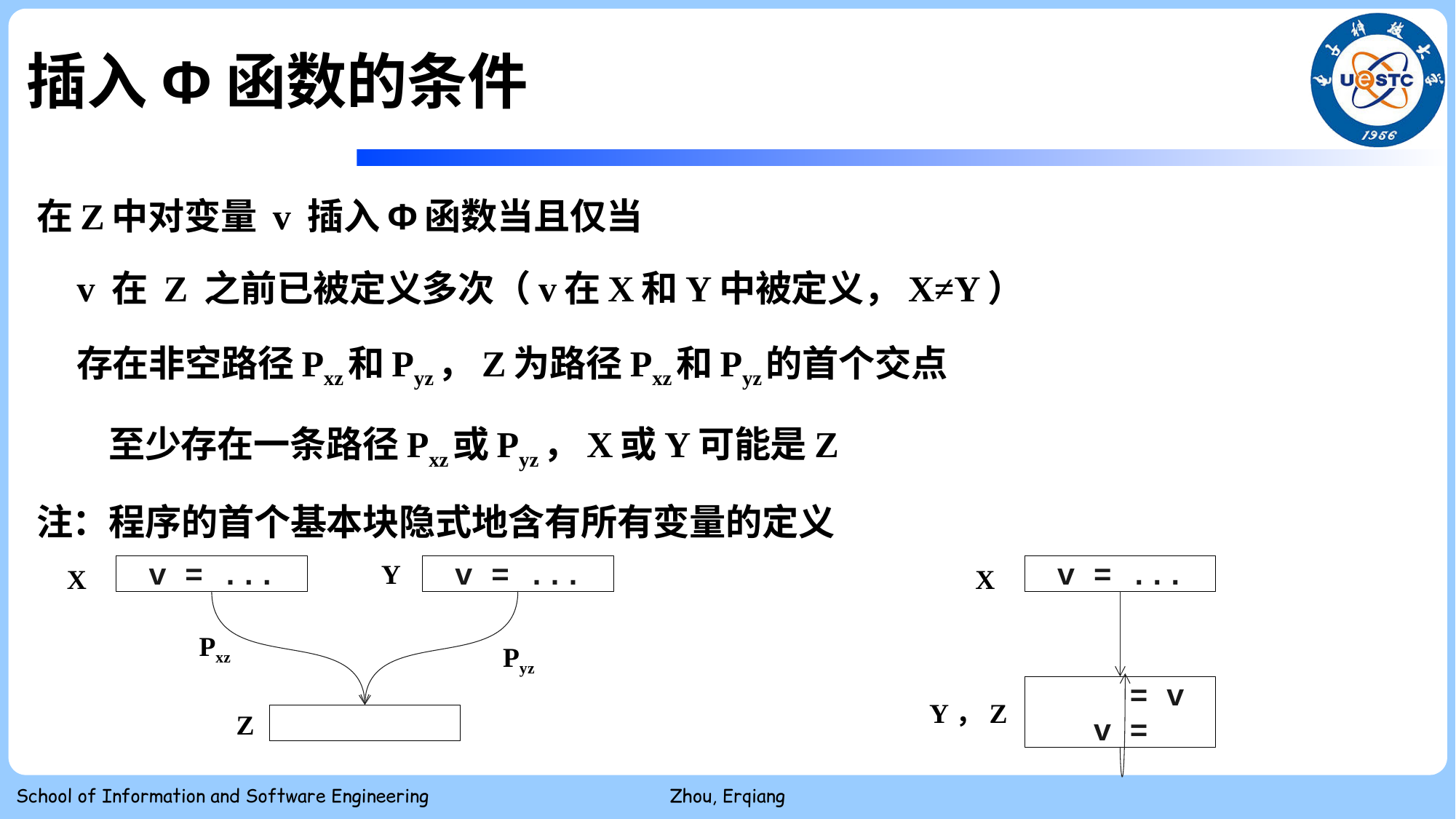

# 插入Φ函数的条件
在Z中对变量 v 插入Φ函数当且仅当
    v 在 Z 之前已被定义多次（v在X和Y中被定义，X≠Y）
    存在非空路径Pxz和Pyz，Z为路径Pxz和Pyz的首个交点
        至少存在一条路径Pxz或Pyz，X或Y可能是Z
注：程序的首个基本块隐式地含有所有变量的定义

Y
v = ...
v = ...
v = ...
X
X
Pxz
Pyz
    = v
v =
Y，Z
Z

School of Information and Software Engineering
Zhou, Erqiang
77